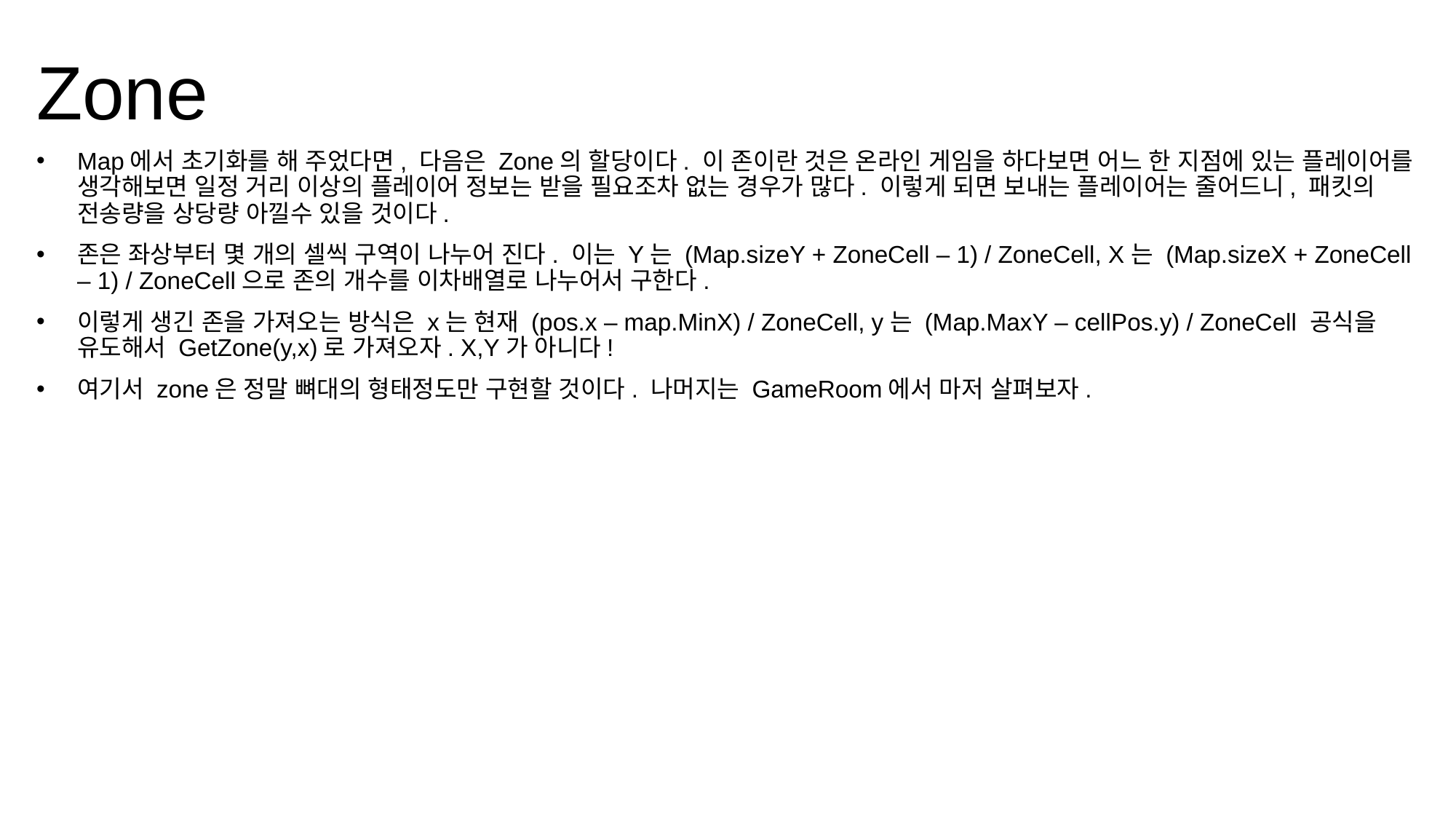

Zone
Map에서 초기화를 해 주었다면, 다음은 Zone의 할당이다. 이 존이란 것은 온라인 게임을 하다보면 어느 한 지점에 있는 플레이어를 생각해보면 일정 거리 이상의 플레이어 정보는 받을 필요조차 없는 경우가 많다. 이렇게 되면 보내는 플레이어는 줄어드니, 패킷의 전송량을 상당량 아낄수 있을 것이다.
존은 좌상부터 몇 개의 셀씩 구역이 나누어 진다. 이는 Y는 (Map.sizeY + ZoneCell – 1) / ZoneCell, X는 (Map.sizeX + ZoneCell – 1) / ZoneCell으로 존의 개수를 이차배열로 나누어서 구한다.
이렇게 생긴 존을 가져오는 방식은 x는 현재 (pos.x – map.MinX) / ZoneCell, y는 (Map.MaxY – cellPos.y) / ZoneCell 공식을 유도해서 GetZone(y,x)로 가져오자. X,Y가 아니다!
여기서 zone은 정말 뼈대의 형태정도만 구현할 것이다. 나머지는 GameRoom에서 마저 살펴보자.